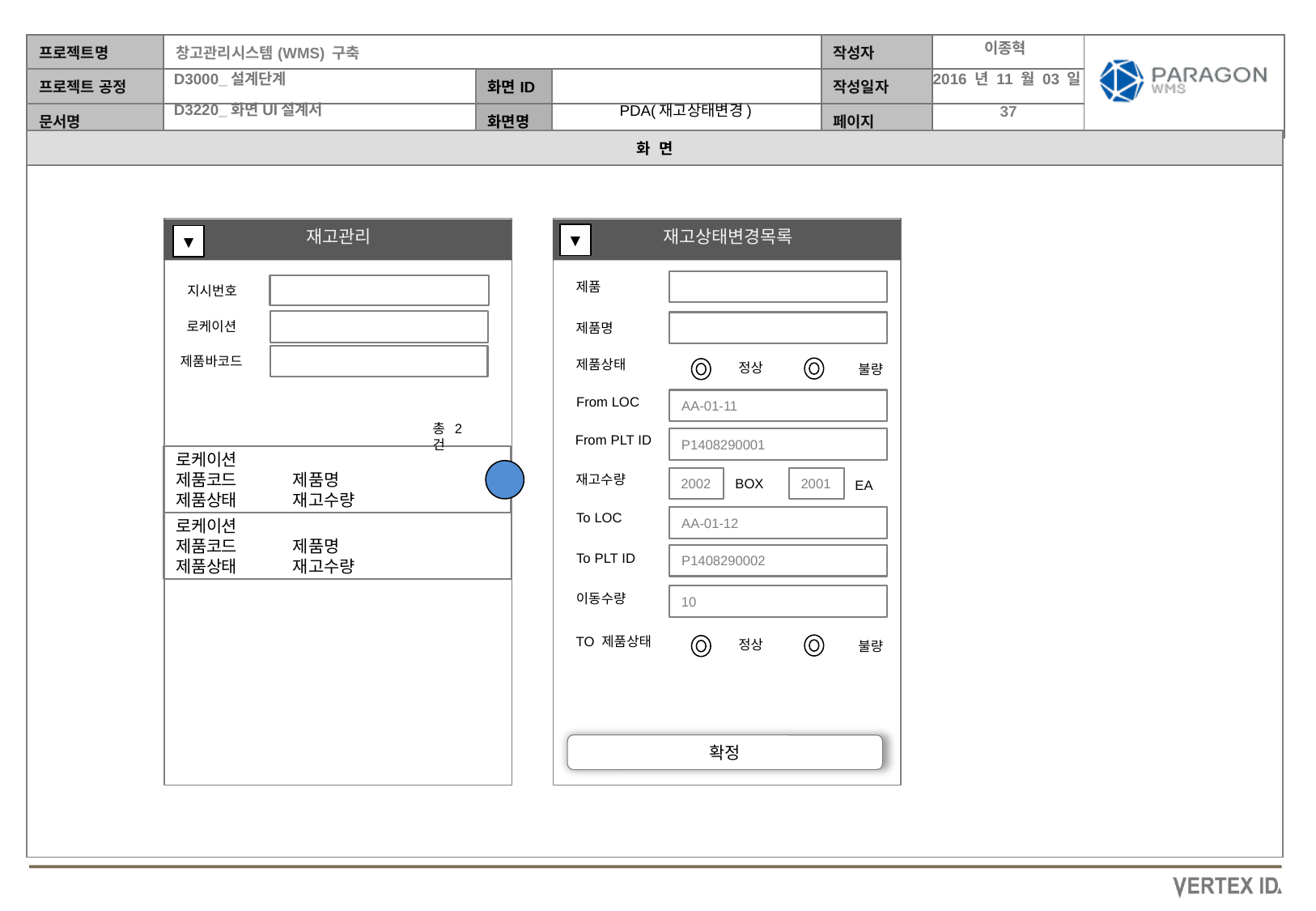

이종혁
2016 년 11 월 03 일
PDA(재고상태변경)

재고관리
재고상태변경목록
▼
▼

제품

지시번호

로케이션
제품명

제품바코드
제품상태
정상
불량

From LOC
AA-01-11
총2건
From PLT ID
P1408290001
로케이션
제품코드            제품명
제품상태            재고수량

재고수량
2002
2001
BOX
EA
To LOC
AA-01-12
로케이션
제품코드            제품명
제품상태            재고수량
To PLT ID
P1408290002
이동수량
10
TO 제품상태
정상
불량

확정